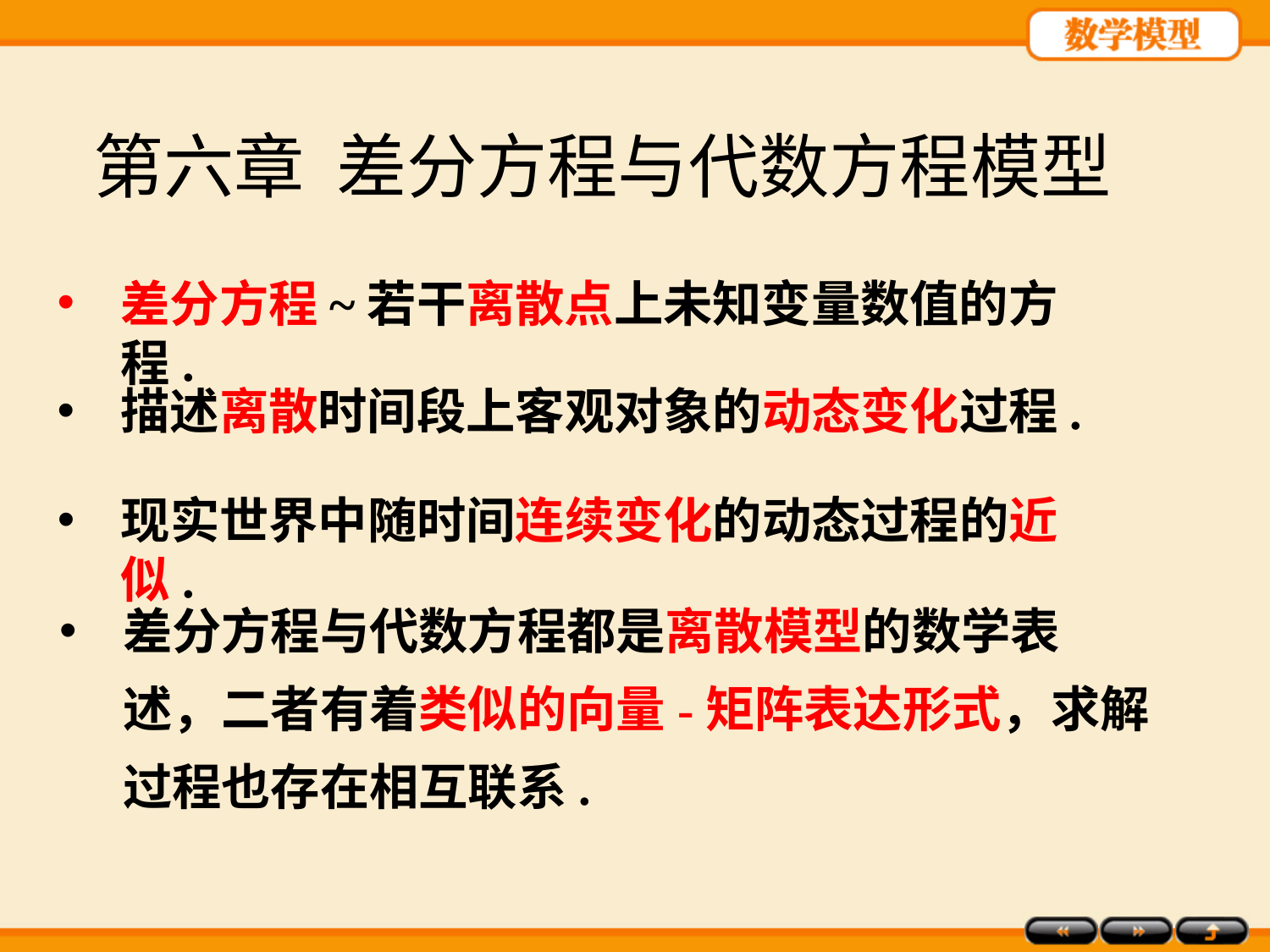

第六章  差分方程与代数方程模型
差分方程~若干离散点上未知变量数值的方程.
描述离散时间段上客观对象的动态变化过程.
现实世界中随时间连续变化的动态过程的近似.
差分方程与代数方程都是离散模型的数学表述，二者有着类似的向量-矩阵表达形式，求解过程也存在相互联系.